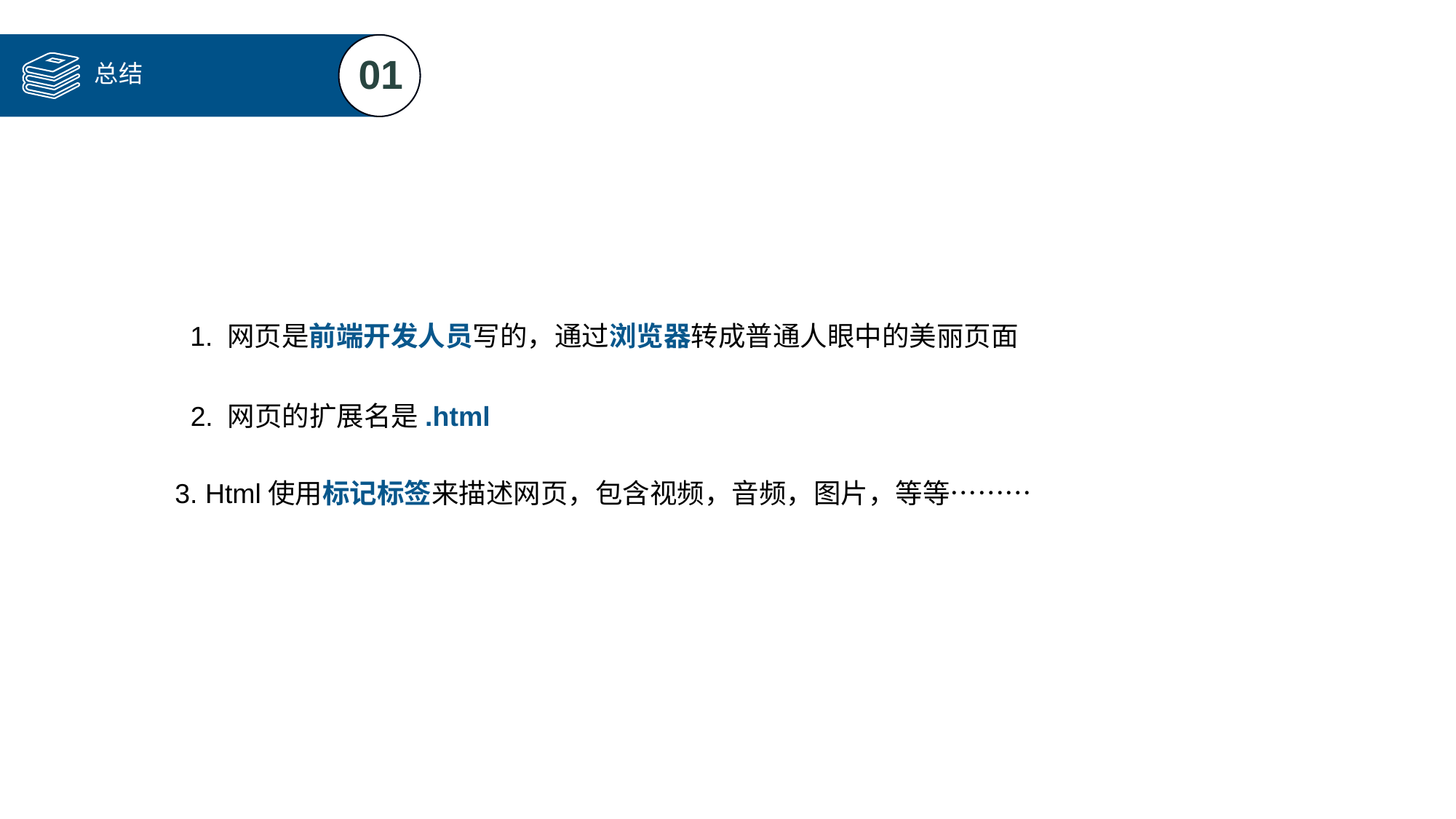

01

总结
1. 网页是前端开发人员写的，通过浏览器转成普通人眼中的美丽页面
2. 网页的扩展名是.html

3. Html使用标记标签来描述网页，包含视频，音频，图片，等等………